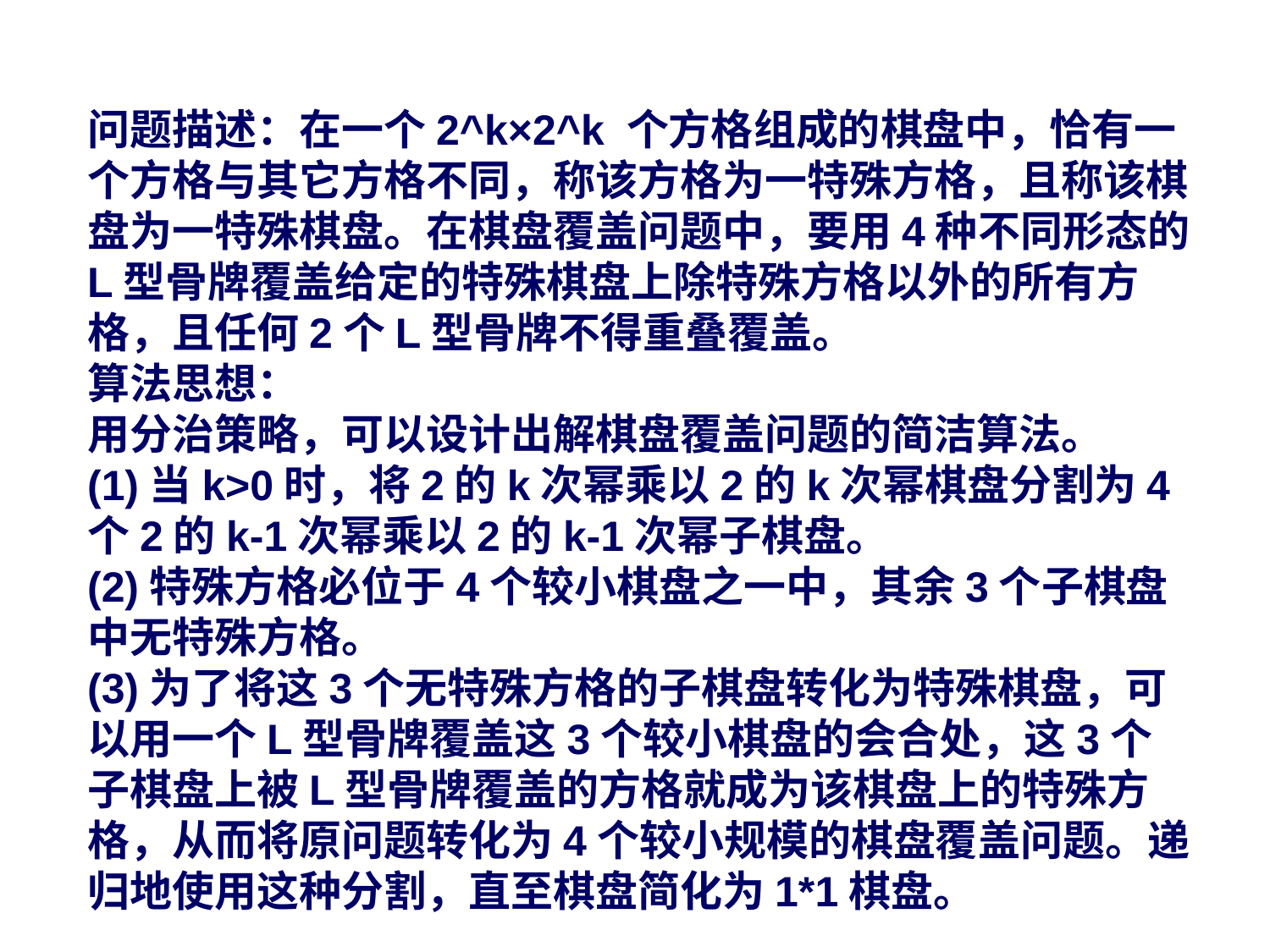

问题描述：在一个2^k×2^k 个方格组成的棋盘中，恰有一个方格与其它方格不同，称该方格为一特殊方格，且称该棋盘为一特殊棋盘。在棋盘覆盖问题中，要用4种不同形态的L型骨牌覆盖给定的特殊棋盘上除特殊方格以外的所有方格，且任何2个L型骨牌不得重叠覆盖。
算法思想：
用分治策略，可以设计出解棋盘覆盖问题的简洁算法。
(1)当k>0时，将2的k次幂乘以2的k次幂棋盘分割为4个2的k-1次幂乘以2的k-1次幂子棋盘。
(2)特殊方格必位于4个较小棋盘之一中，其余3个子棋盘中无特殊方格。
(3)为了将这3个无特殊方格的子棋盘转化为特殊棋盘，可以用一个L型骨牌覆盖这3个较小棋盘的会合处，这3个子棋盘上被L型骨牌覆盖的方格就成为该棋盘上的特殊方格，从而将原问题转化为4个较小规模的棋盘覆盖问题。递归地使用这种分割，直至棋盘简化为1*1棋盘。